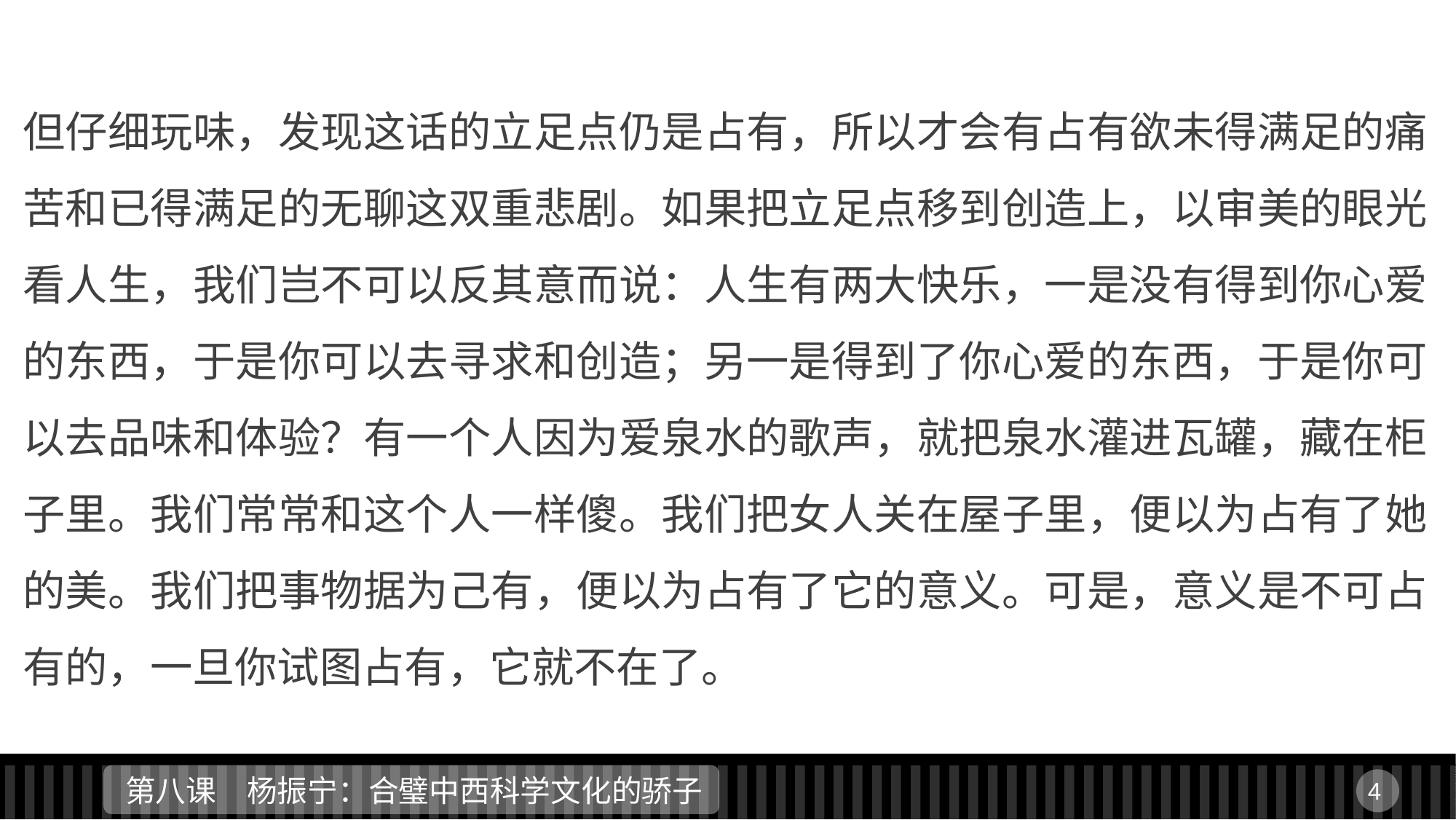

但仔细玩味，发现这话的立足点仍是占有，所以才会有占有欲未得满足的痛苦和已得满足的无聊这双重悲剧。如果把立足点移到创造上，以审美的眼光看人生，我们岂不可以反其意而说：人生有两大快乐，一是没有得到你心爱的东西，于是你可以去寻求和创造；另一是得到了你心爱的东西，于是你可以去品味和体验？有一个人因为爱泉水的歌声，就把泉水灌进瓦罐，藏在柜子里。我们常常和这个人一样傻。我们把女人关在屋子里，便以为占有了她的美。我们把事物据为己有，便以为占有了它的意义。可是，意义是不可占有的，一旦你试图占有，它就不在了。